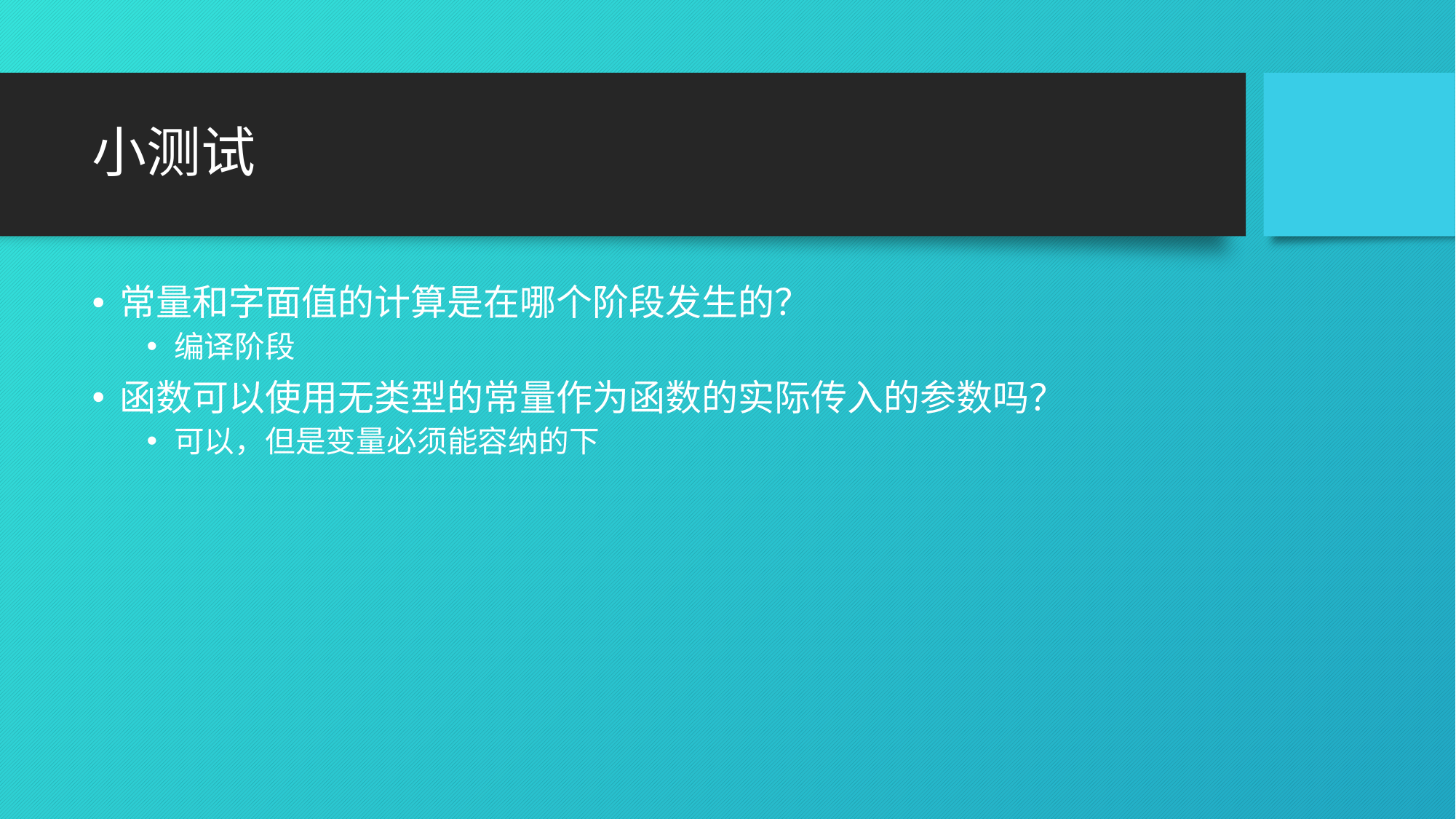

# 小测试
常量和字面值的计算是在哪个阶段发生的？
编译阶段
函数可以使用无类型的常量作为函数的实际传入的参数吗？
可以，但是变量必须能容纳的下